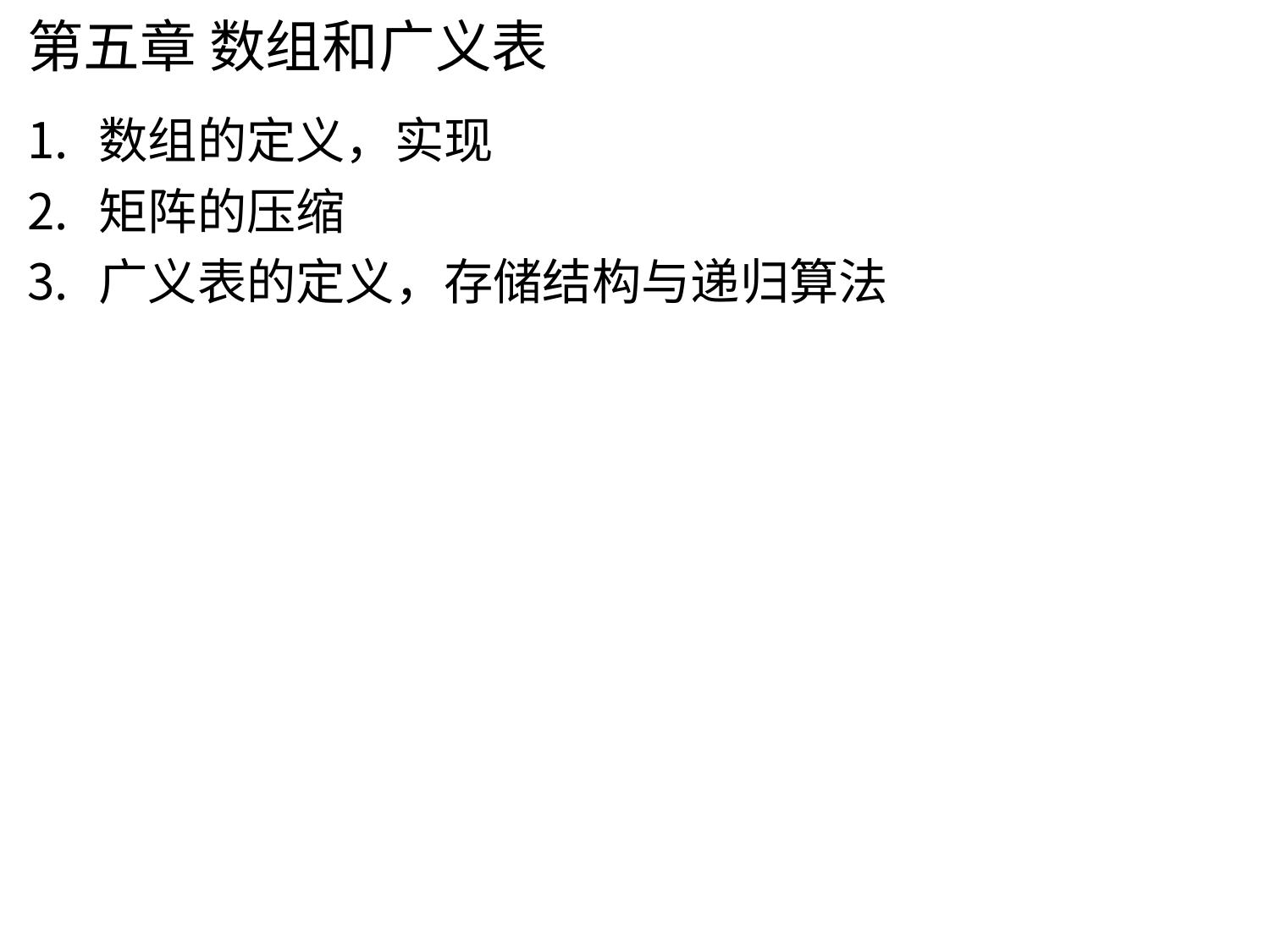

# 第五章 数组和广义表
数组的定义，实现
矩阵的压缩
广义表的定义，存储结构与递归算法